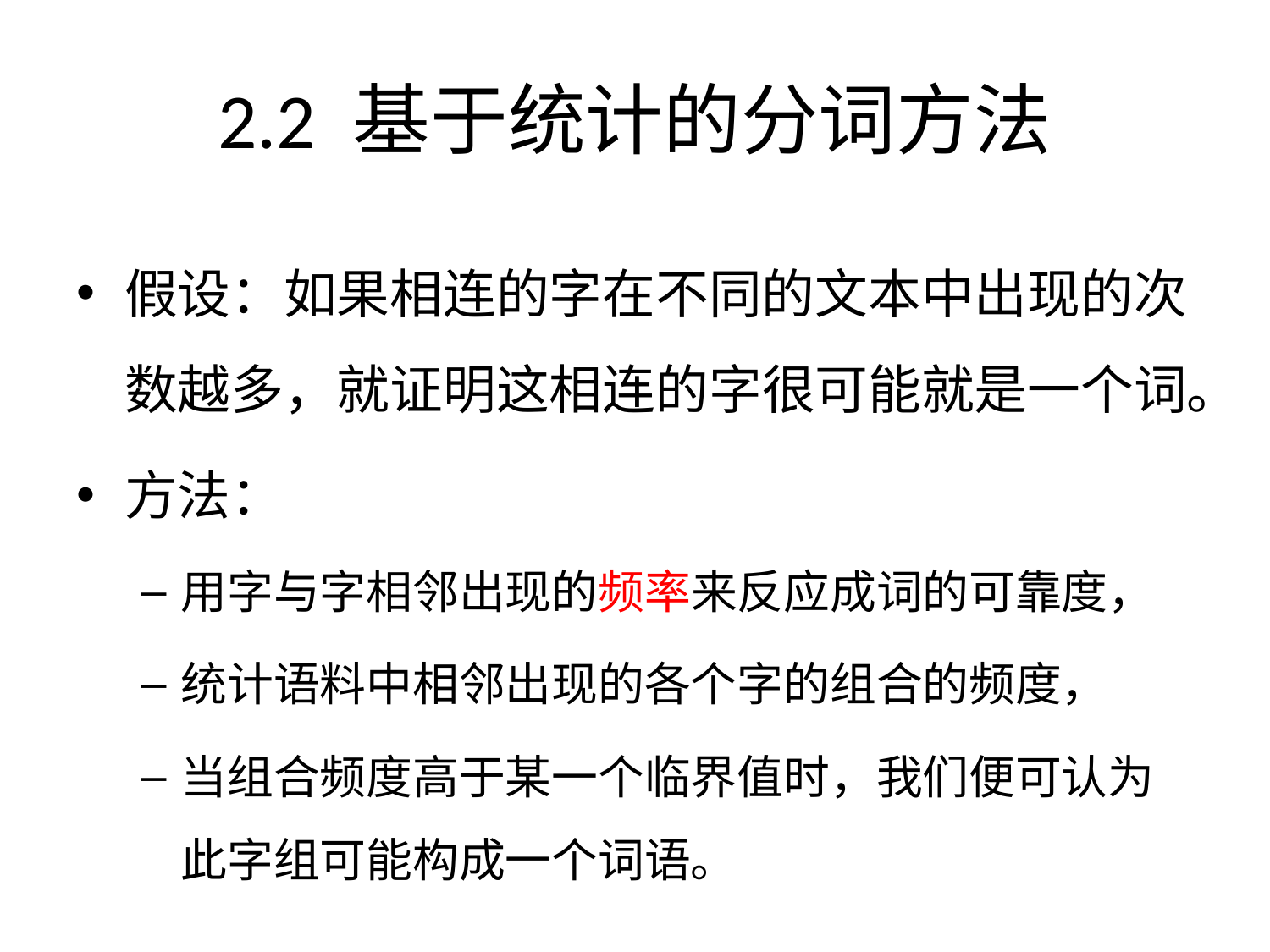

# 2.2 基于统计的分词方法
假设：如果相连的字在不同的文本中出现的次数越多，就证明这相连的字很可能就是一个词。
方法：
用字与字相邻出现的频率来反应成词的可靠度，
统计语料中相邻出现的各个字的组合的频度，
当组合频度高于某一个临界值时，我们便可认为此字组可能构成一个词语。